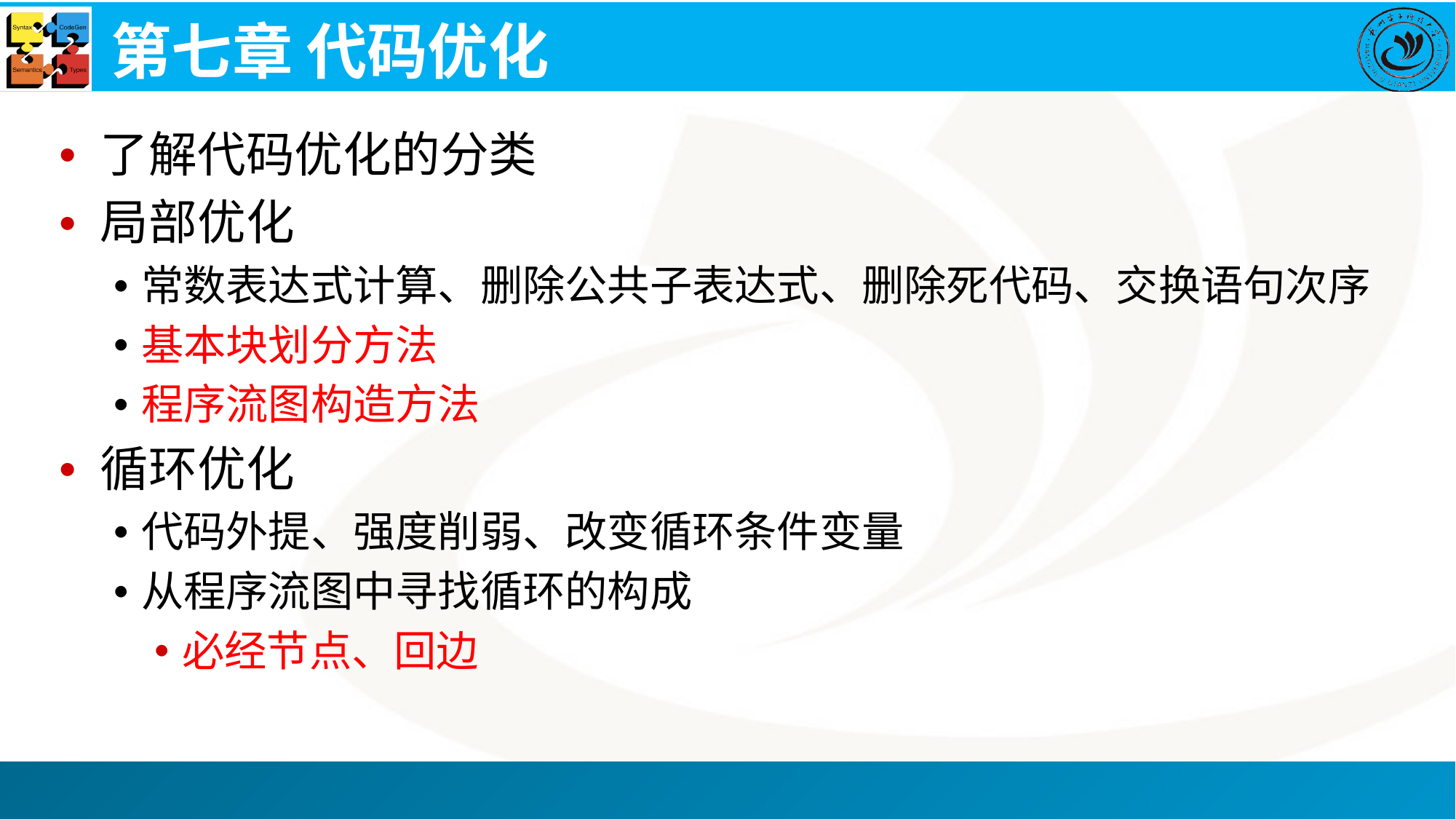

# 第七章 代码优化
了解代码优化的分类
局部优化
常数表达式计算、删除公共子表达式、删除死代码、交换语句次序
基本块划分方法
程序流图构造方法
循环优化
代码外提、强度削弱、改变循环条件变量
从程序流图中寻找循环的构成
必经节点、回边

36